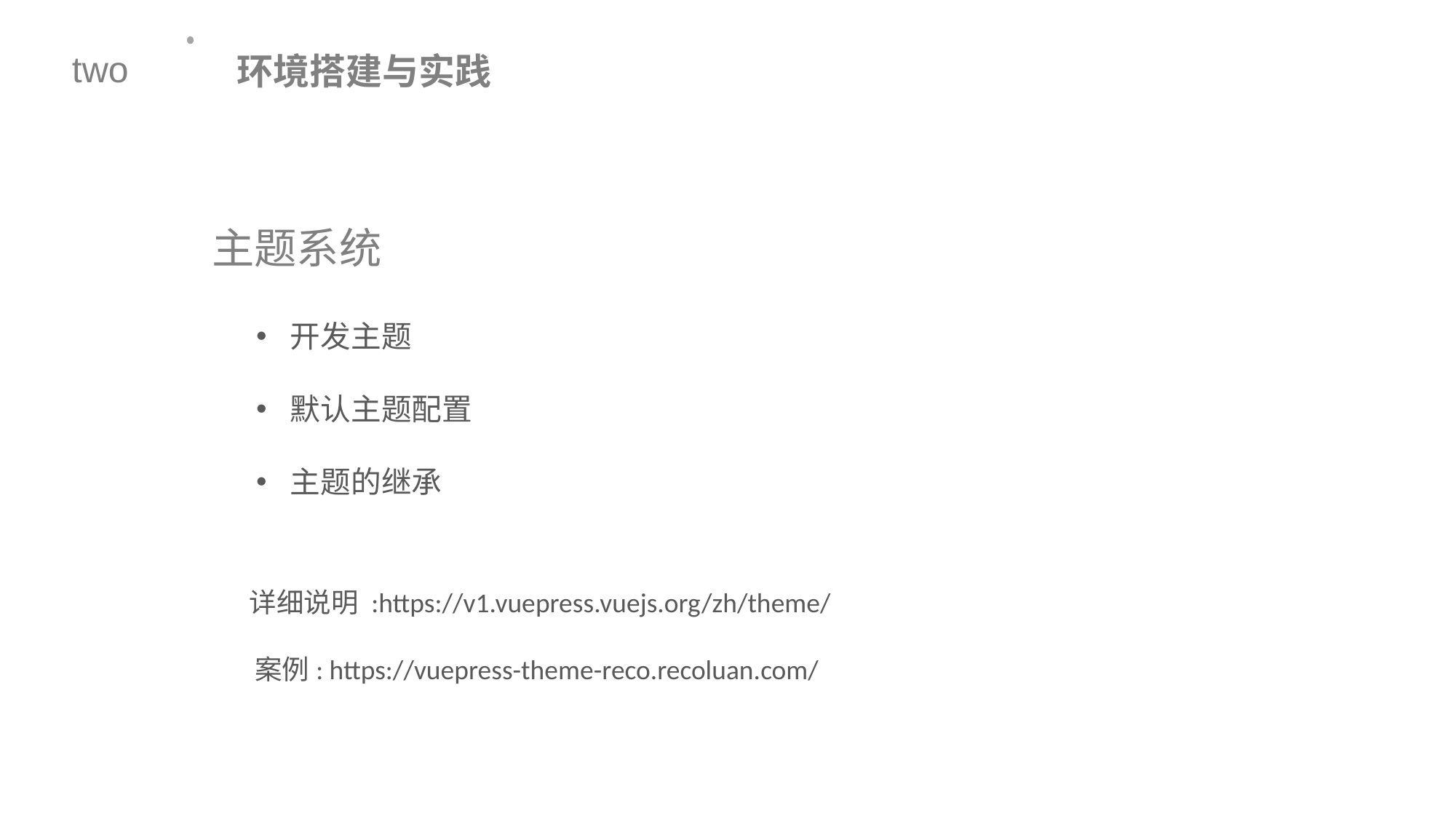

环境搭建与实践

two
主题系统
开发主题

默认主题配置

主题的继承
 详细说明 :https://v1.vuepress.vuejs.org/zh/theme/
案例: https://vuepress-theme-reco.recoluan.com/